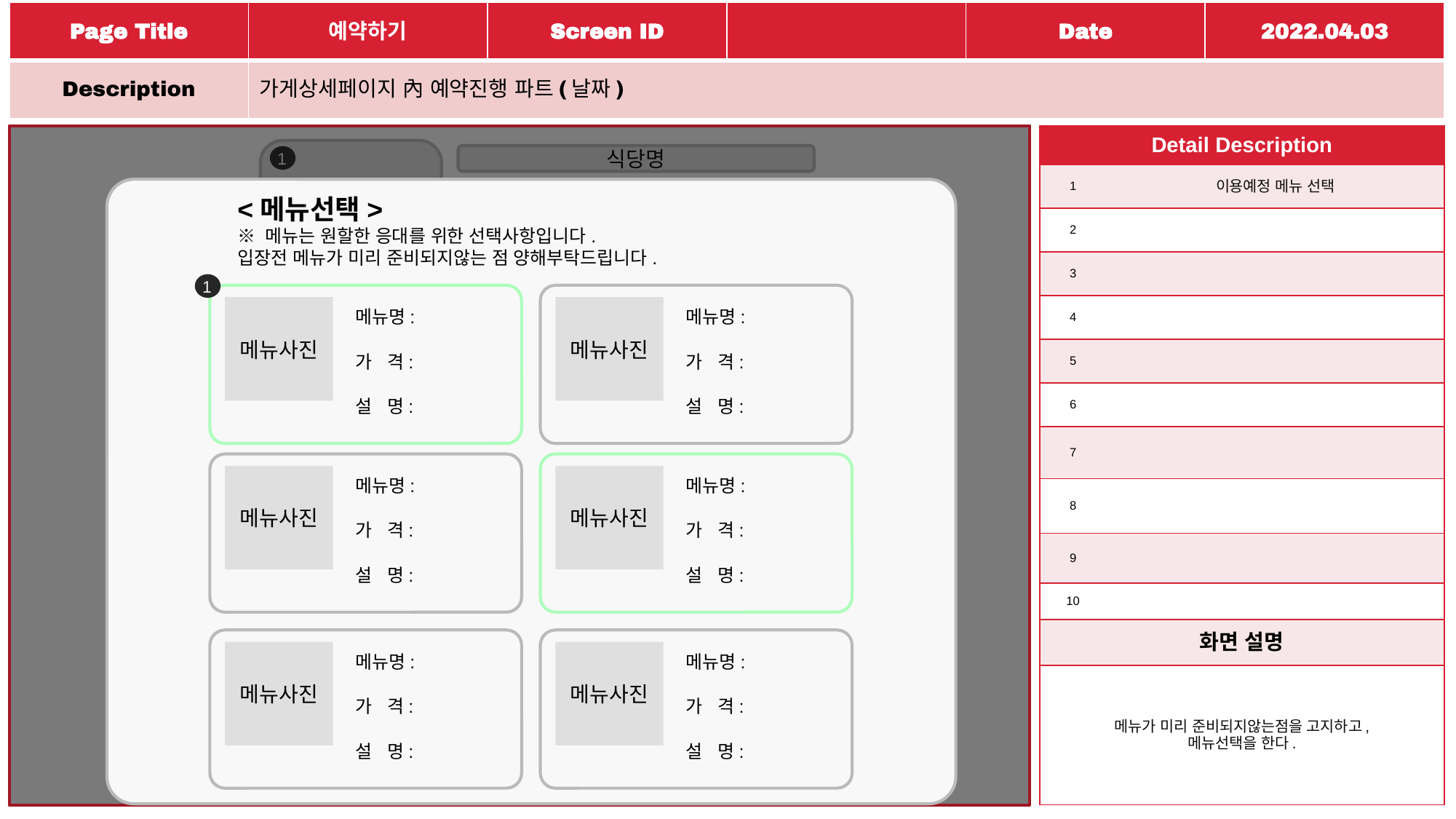

| Page Title | 예약하기 | Screen ID |  | Date | 2022.04.03 |
| --- | --- | --- | --- | --- | --- |
| Description | 가게상세페이지 內 예약진행 파트(날짜) |  |  |  |  |

| Detail Description |  |
| --- | --- |
| 1 | 이용예정 메뉴 선택 |
| 2 |  |
| 3 |  |
| 4 |  |
| 5 |  |
| 6 |  |
| 7 |  |
| 8 |  |
| 9 |  |
| 10 |  |
| 화면 설명 |  |
| 메뉴가 미리 준비되지않는점을 고지하고, 메뉴선택을 한다. |  |
사진?
1

식당명
간단 식당 소개 & 메뉴 소개
전화번호
★별점 평균 (리뷰수?)
오픈시간 ~ 클로즈시간
주소
사업장 위치 지도 표시
2

리뷰사진
&
음식사진
리뷰사진
&
음식사진
리뷰사진
&
음식사진
리뷰사진
&
음식사진
3

리뷰 리스트
리뷰 리스트
리뷰 리스트
예약하기
4

사진?
1

식당명

<메뉴선택>
※ 메뉴는 원할한 응대를 위한 선택사항입니다.
입장전 메뉴가 미리 준비되지않는 점 양해부탁드립니다.

메뉴명:
메뉴사진
가   격:
설   명:
메뉴명:
메뉴사진
가   격:
설   명:

메뉴명:
메뉴사진
가   격:
설   명:

메뉴명:
메뉴사진
가   격:
설   명:

메뉴명:
메뉴사진
가   격:
설   명:

메뉴명:
메뉴사진
가   격:
설   명:
1